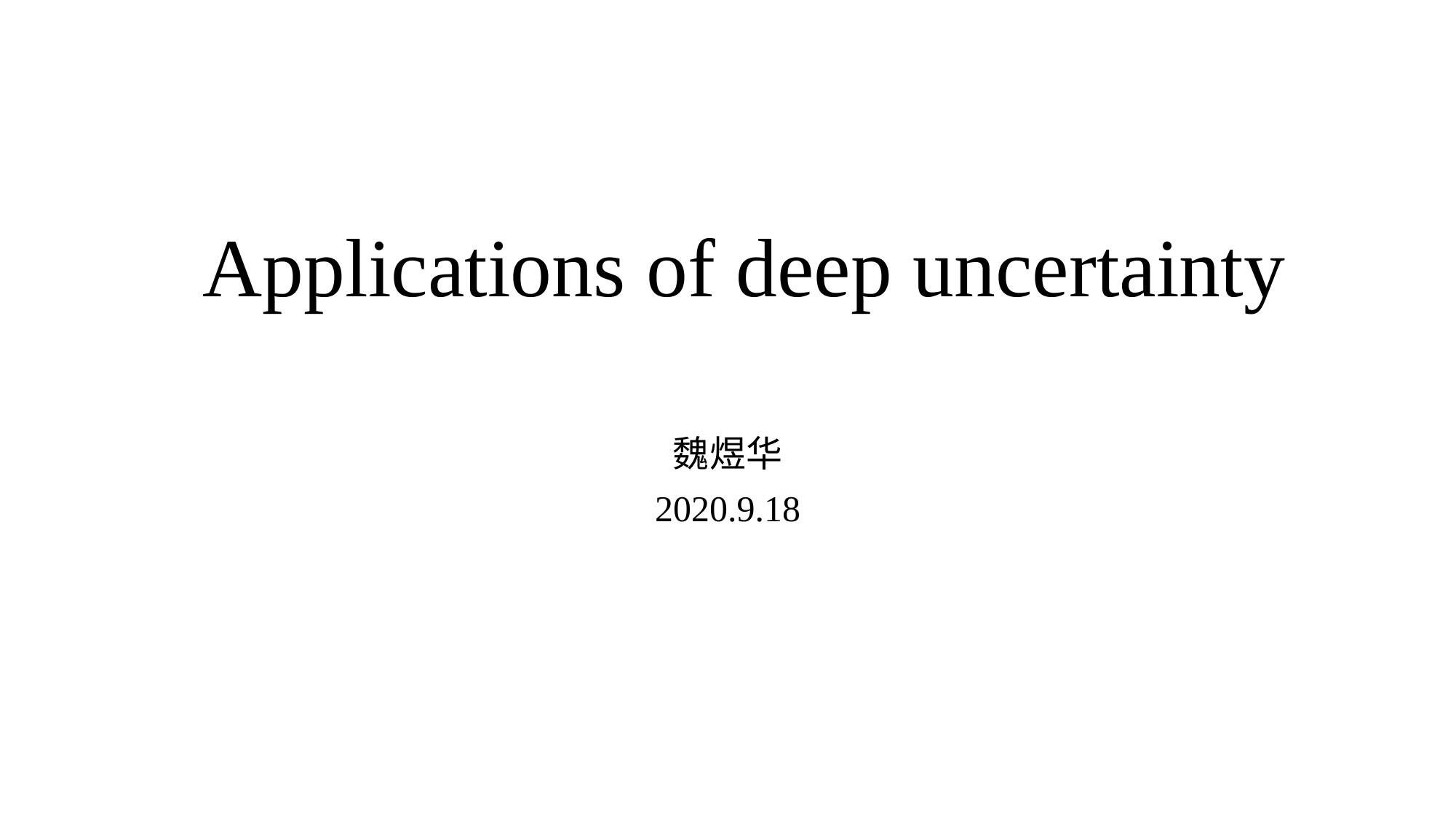

# Applications of deep uncertainty
魏煜华
2020.9.18